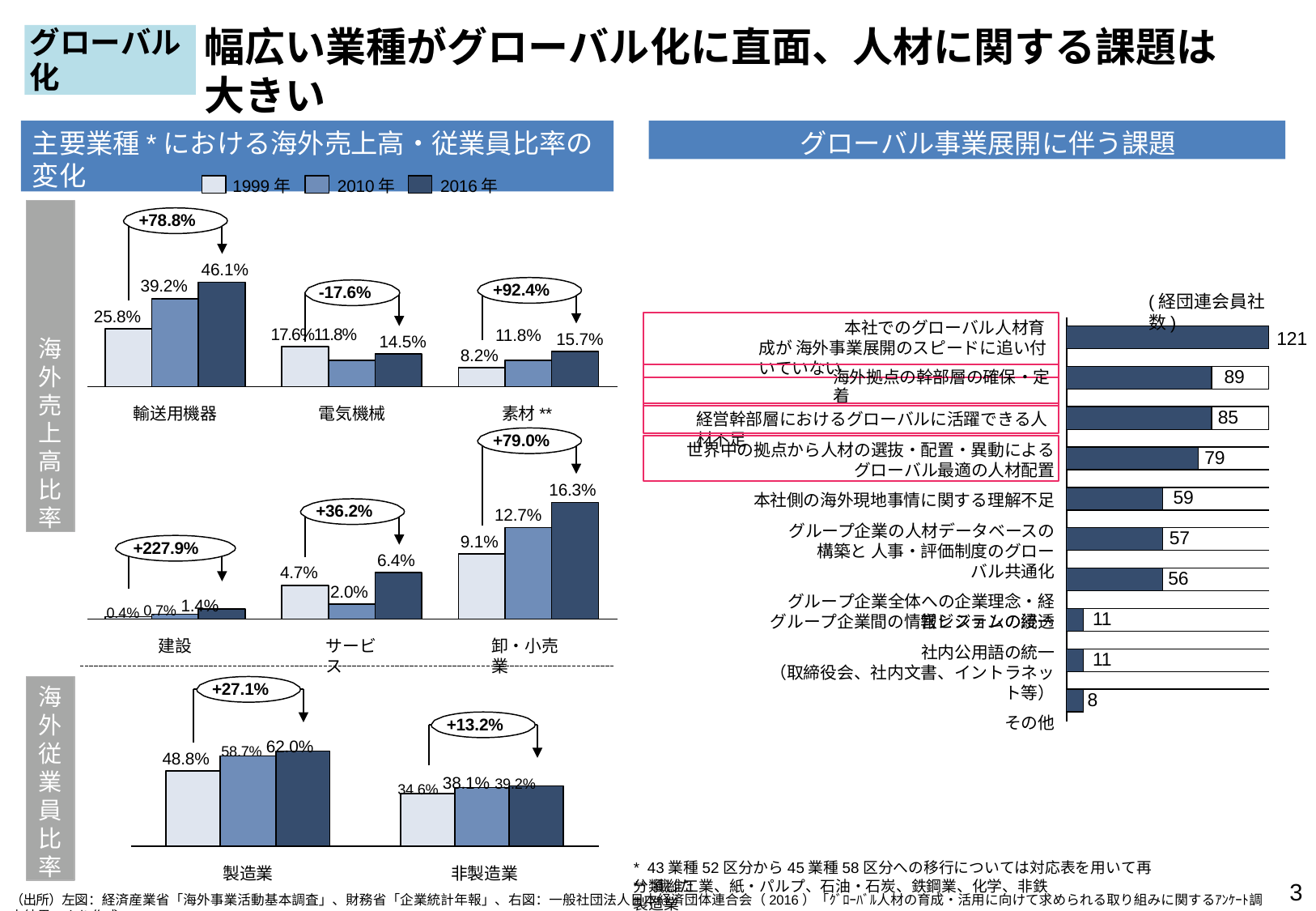

# 幅広い業種がグローバル化に直面、人材に関する課題は大きい
グローバル化
主要業種*における海外売上高・従業員比率の変化
グローバル事業展開に伴う課題
1999年	2010年	2016年

海 外 売 上 高 比 率

+78.8%

46.1%
39.2%
+92.4%

-17.6%
(経団連会員社数)
25.8%
本社でのグローバル人材育成が 海外事業展開のスピードに追い付いていない

17.6%11.8%
11.8%
121
|  |  |  |  |  |
| --- | --- | --- | --- | --- |
|  |  |  |  |  |
|  |  |  |  | 89 |
|  |  |  |  |  |
|  |  |  |  | 85 |
|  |  |  |  |  |
|  |  |  | 79 |  |
|  |  |  |  |  |
|  |  | 59 |  |  |
|  |  |  |  |  |
|  |  | 57 |  |  |
|  |  |  |  |  |
|  |  | 56 |  |  |
|  |  |  |  |  |
|  | 11 |  |  |  |
|  |  |  |  |  |
|  | 11 |  |  |  |
|  |  |  |  |  |
|  | 8 |  |  |  |
15.7%
14.5%
8.2%
海外拠点の幹部層の確保・定着
素材**
+79.0%
輸送用機器
電気機械

経営幹部層におけるグローバルに活躍できる人材不足

世界中の拠点から人材の選抜・配置・異動による
グローバル最適の人材配置
16.3%
本社側の海外現地事情に関する理解不足
グループ企業の人材データベースの構築と 人事・評価制度のグローバル共通化
グループ企業全体への企業理念・経営ビジョンの浸透

+36.2%
12.7%
9.1%

+227.9%
6.4%
4.7%
2.0%
0.4% 0.7% 1.4%
グループ企業間の情報システムの統一
社内公用語の統一
（取締役会、社内文書、イントラネット等）
その他
建設
サービス
卸・小売業

+27.1%
海 外 従 業 員 比 率

+13.2%
58.7% 62.0%
48.8%
34.6% 38.1% 39.2%
* 43業種52区分から45業種58区分への移行については対応表を用いて再分類した
製造業	非製造業
** 繊維工業、紙・パルプ、石油・石炭、鉄鋼業、化学、非鉄製造業
3
（出所）左図：経済産業省「海外事業活動基本調査」、財務省「企業統計年報」、右図：一般社団法人日本経済団体連合会（2016）「ｸﾞﾛｰﾊﾞﾙ人材の育成・活用に向けて求められる取り組みに関するｱﾝｹｰﾄ調査結果」より作成